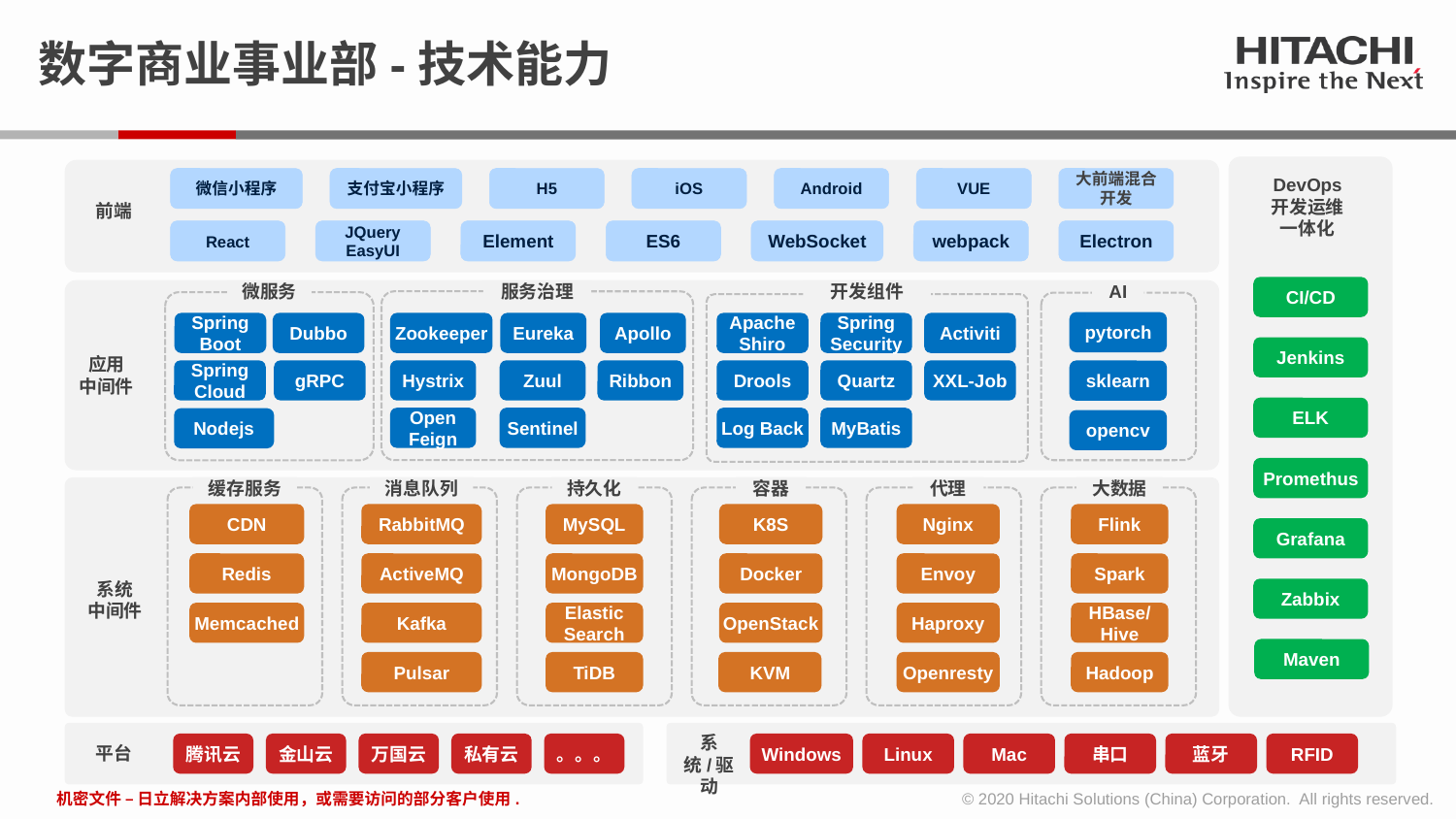

数字商业事业部-技术能力

DevOps
开发运维一体化
微信小程序
支付宝小程序
H5
iOS
Android
VUE
大前端混合开发
前端
React
JQuery EasyUI
Element
ES6
WebSocket
webpack
Electron
CI/CD

微服务
服务治理
开发组件
AI

pytorch
Spring Boot
Dubbo
Zookeeper
Eureka
Apollo
Apache
Shiro
Spring
Security
Activiti
Jenkins
应用
中间件
Spring Cloud
gRPC
Hystrix
Zuul
Ribbon
Drools
Quartz
XXL-Job
sklearn
ELK
Open
Feign
Sentinel
Log Back
MyBatis
Nodejs
opencv
Promethus

缓存服务
消息队列
持久化
容器
代理
大数据

CDN
RabbitMQ
MySQL
K8S
Nginx
Flink
Grafana
Redis
ActiveMQ
MongoDB
Docker
Envoy
Spark
系统
中间件
Zabbix
Memcached
Kafka
Elastic
Search
OpenStack
Haproxy
HBase/
Hive
Maven
Pulsar
TiDB
KVM
Openresty
Hadoop

系统/驱动
腾讯云
金山云
万国云
私有云
。。。
Windows
Linux
Mac
串口
蓝牙
RFID
平台